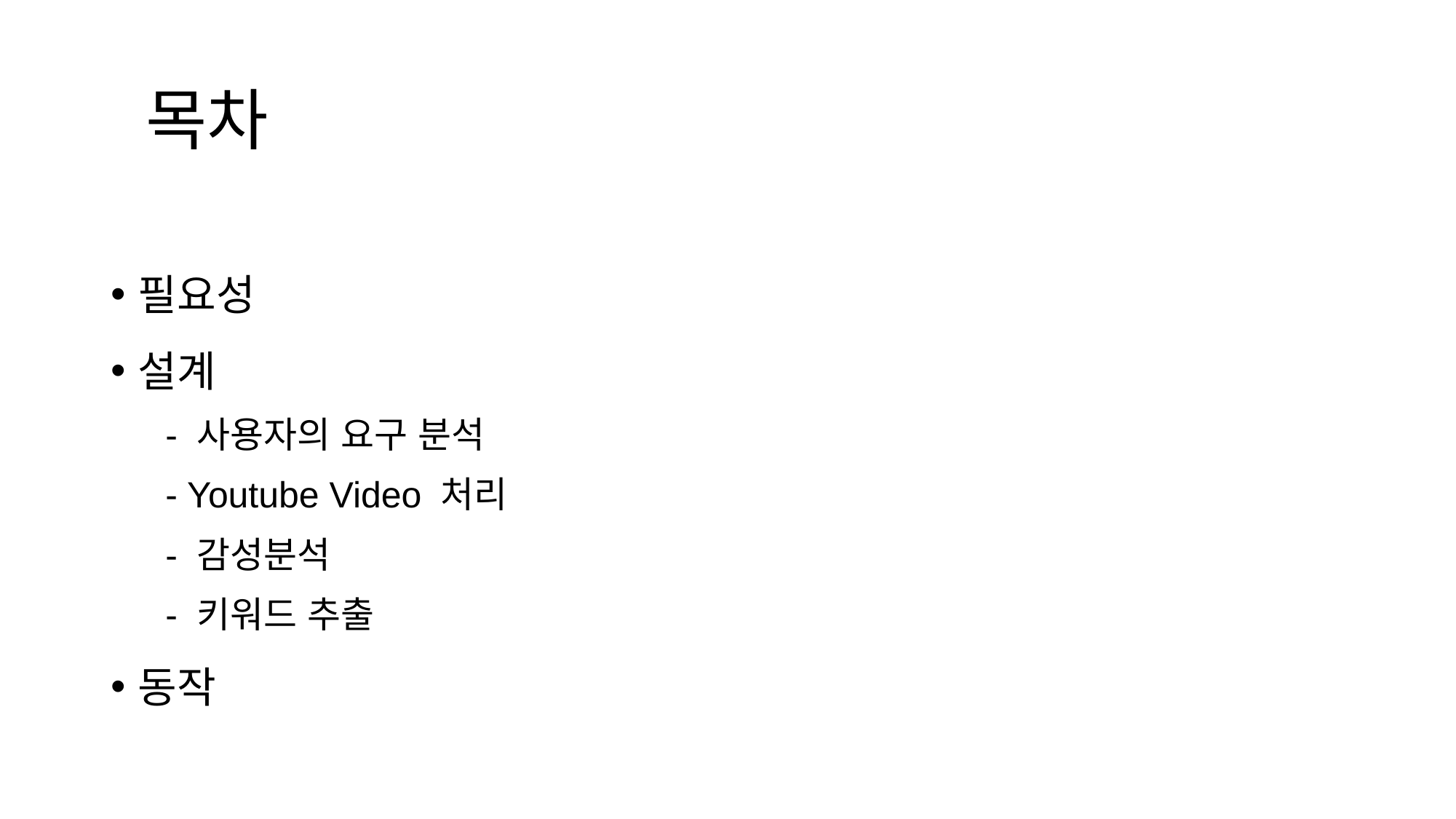

# 목차
필요성
설계
- 사용자의 요구 분석
- Youtube Video 처리
- 감성분석
- 키워드 추출
동작